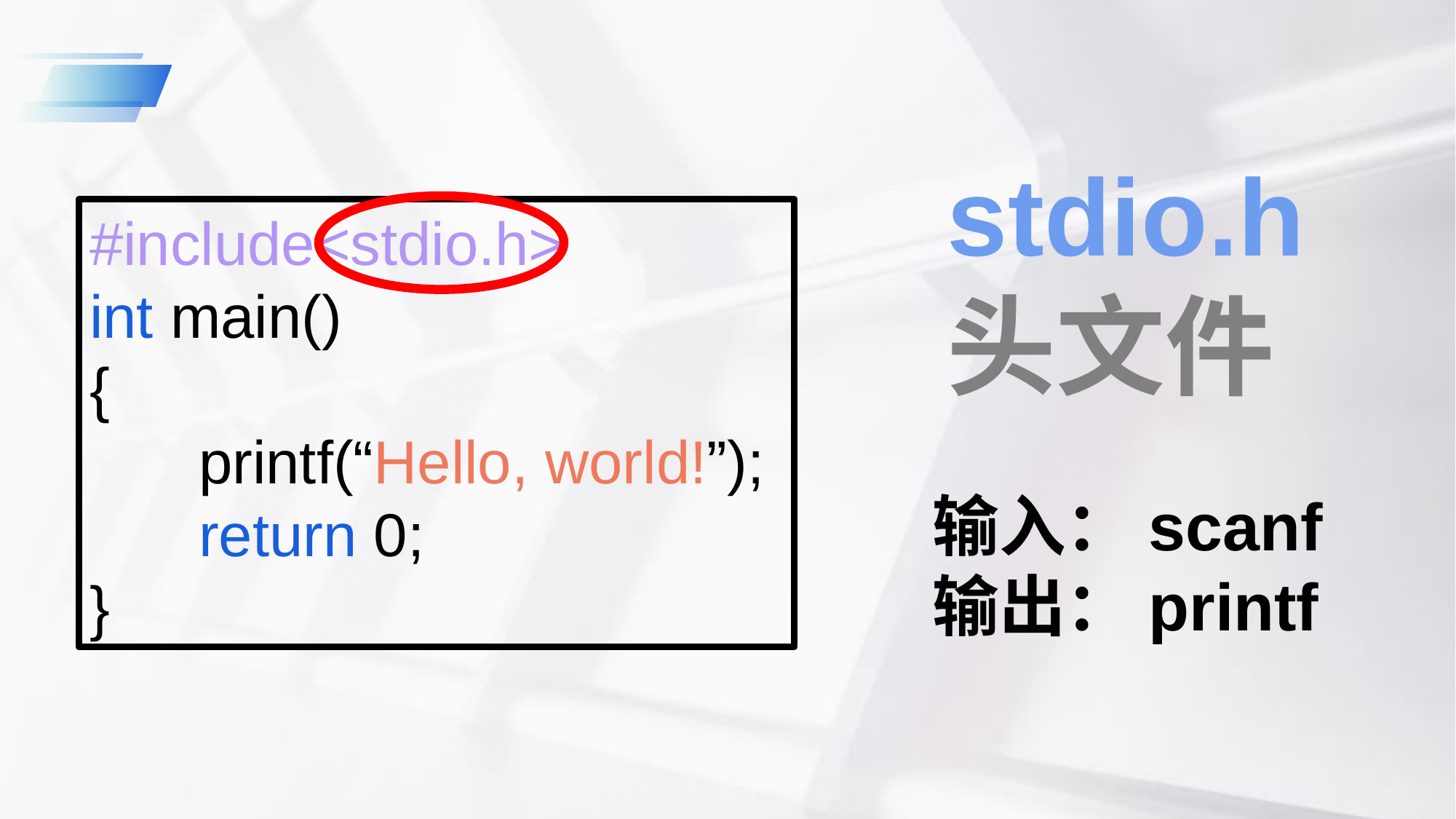

stdio.h
头文件

#include<stdio.h>
int main()
{
	printf(“Hello, world!”);
	return 0;
}
输入：scanf
输出：printf